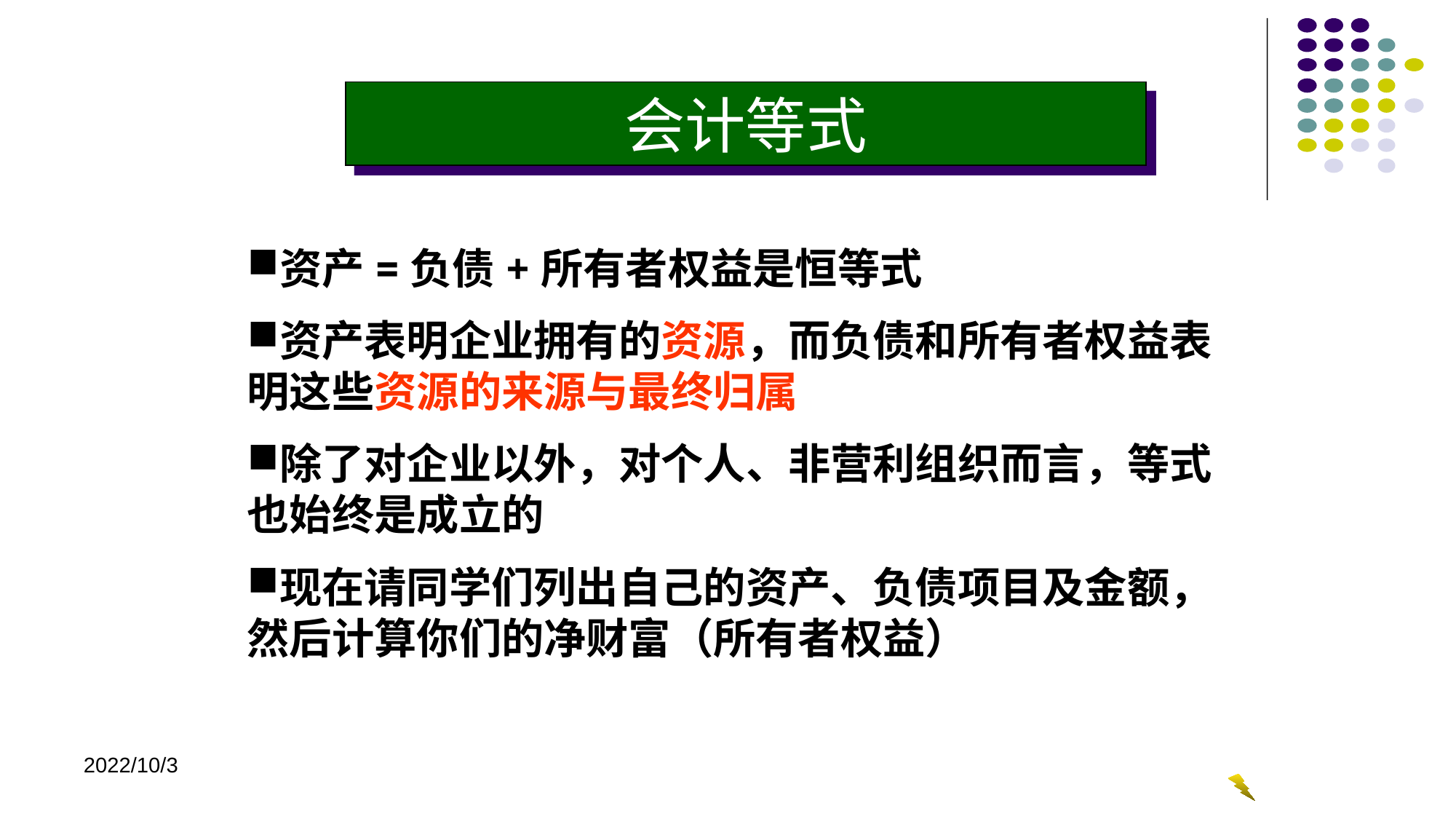

会计等式
资产=负债+所有者权益是恒等式
资产表明企业拥有的资源，而负债和所有者权益表明这些资源的来源与最终归属
除了对企业以外，对个人、非营利组织而言，等式也始终是成立的
现在请同学们列出自己的资产、负债项目及金额，然后计算你们的净财富（所有者权益）
2022/10/3